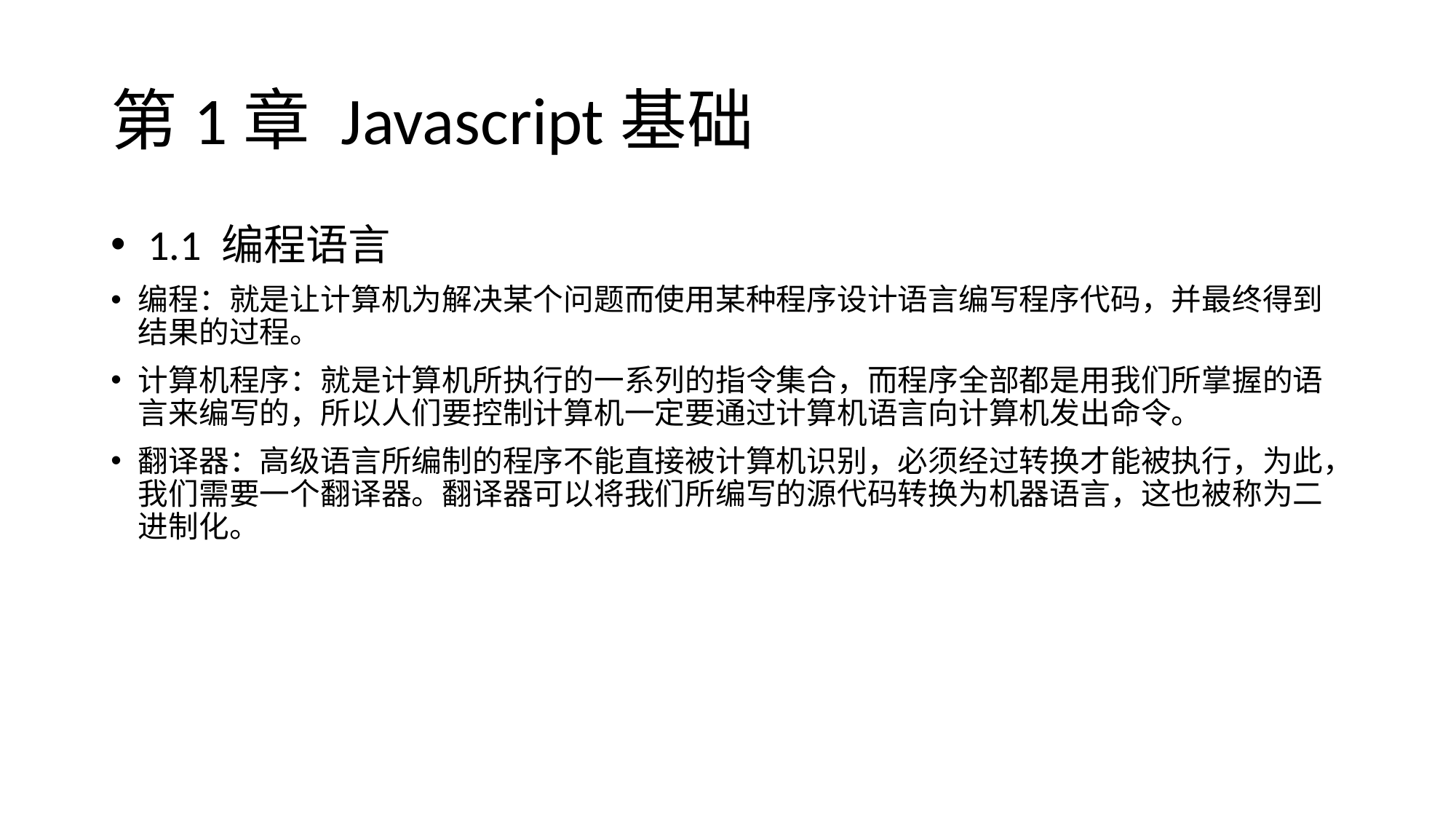

# 第1章 Javascript基础
 1.1 编程语言
编程：就是让计算机为解决某个问题而使用某种程序设计语言编写程序代码，并最终得到结果的过程。
计算机程序：就是计算机所执行的一系列的指令集合，而程序全部都是用我们所掌握的语言来编写的，所以人们要控制计算机一定要通过计算机语言向计算机发出命令。
翻译器：高级语言所编制的程序不能直接被计算机识别，必须经过转换才能被执行，为此，我们需要一个翻译器。翻译器可以将我们所编写的源代码转换为机器语言，这也被称为二进制化。